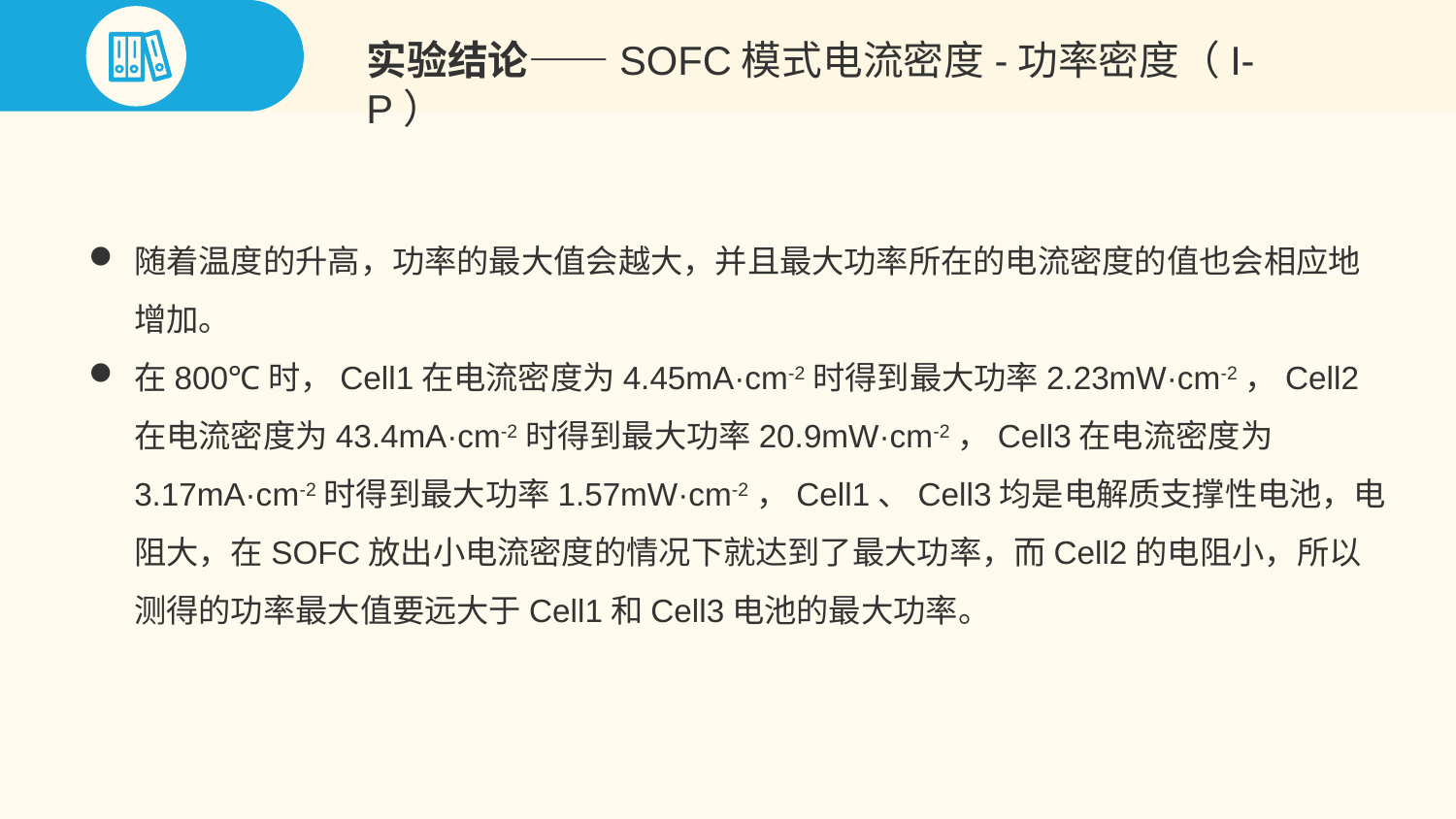

实验结论——SOFC模式电流密度-功率密度（I-P）

随着温度的升高，功率的最大值会越大，并且最大功率所在的电流密度的值也会相应地增加。
在800℃时，Cell1在电流密度为4.45mA·cm-2时得到最大功率2.23mW·cm-2，Cell2在电流密度为43.4mA·cm-2时得到最大功率20.9mW·cm-2，Cell3在电流密度为3.17mA·cm-2时得到最大功率1.57mW·cm-2，Cell1、Cell3均是电解质支撑性电池，电阻大，在SOFC放出小电流密度的情况下就达到了最大功率，而Cell2的电阻小，所以测得的功率最大值要远大于Cell1和Cell3电池的最大功率。